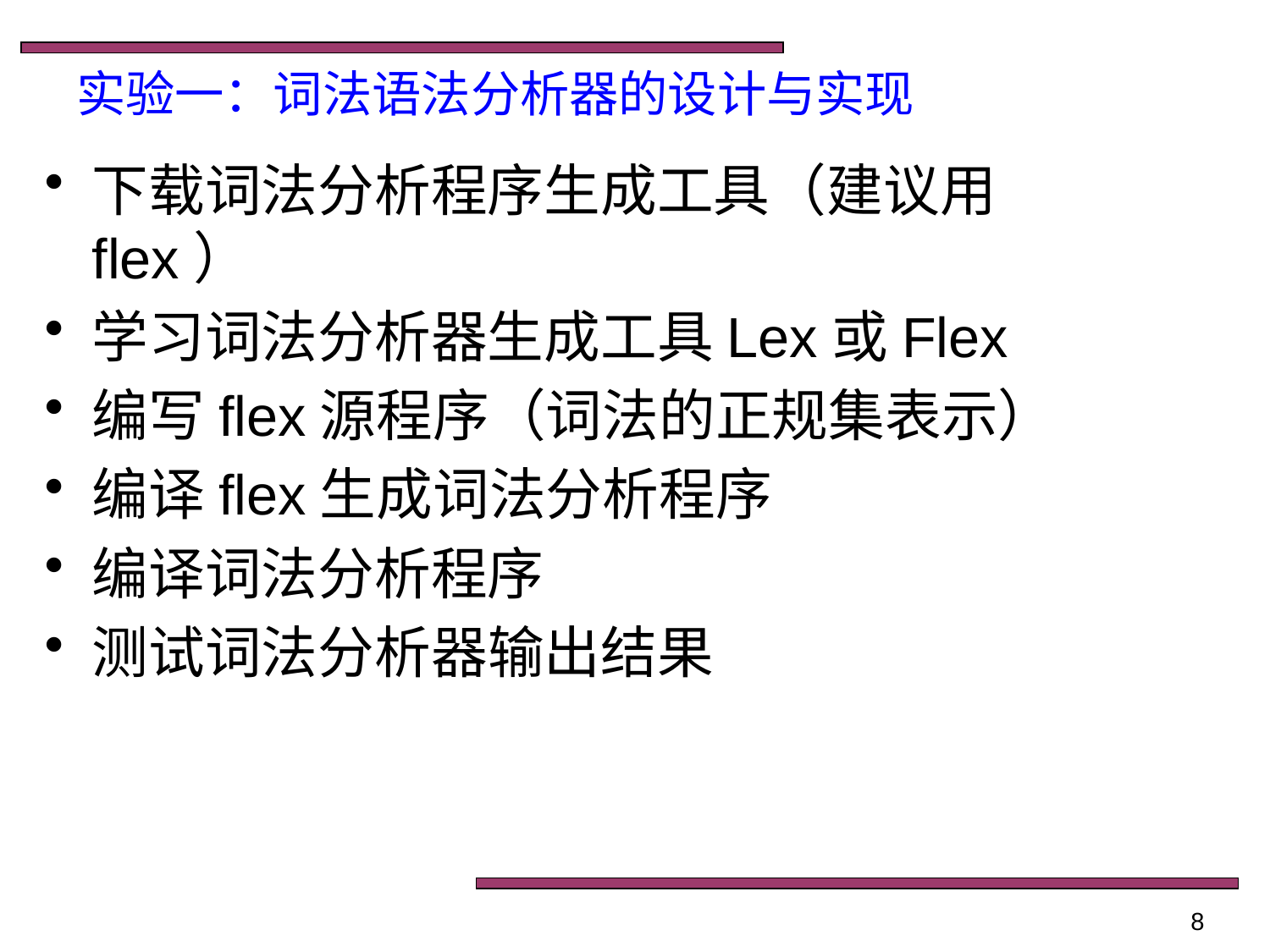

#
实验一：词法语法分析器的设计与实现
下载词法分析程序生成工具（建议用flex）
学习词法分析器生成工具Lex或Flex
编写flex源程序（词法的正规集表示）
编译flex生成词法分析程序
编译词法分析程序
测试词法分析器输出结果
8